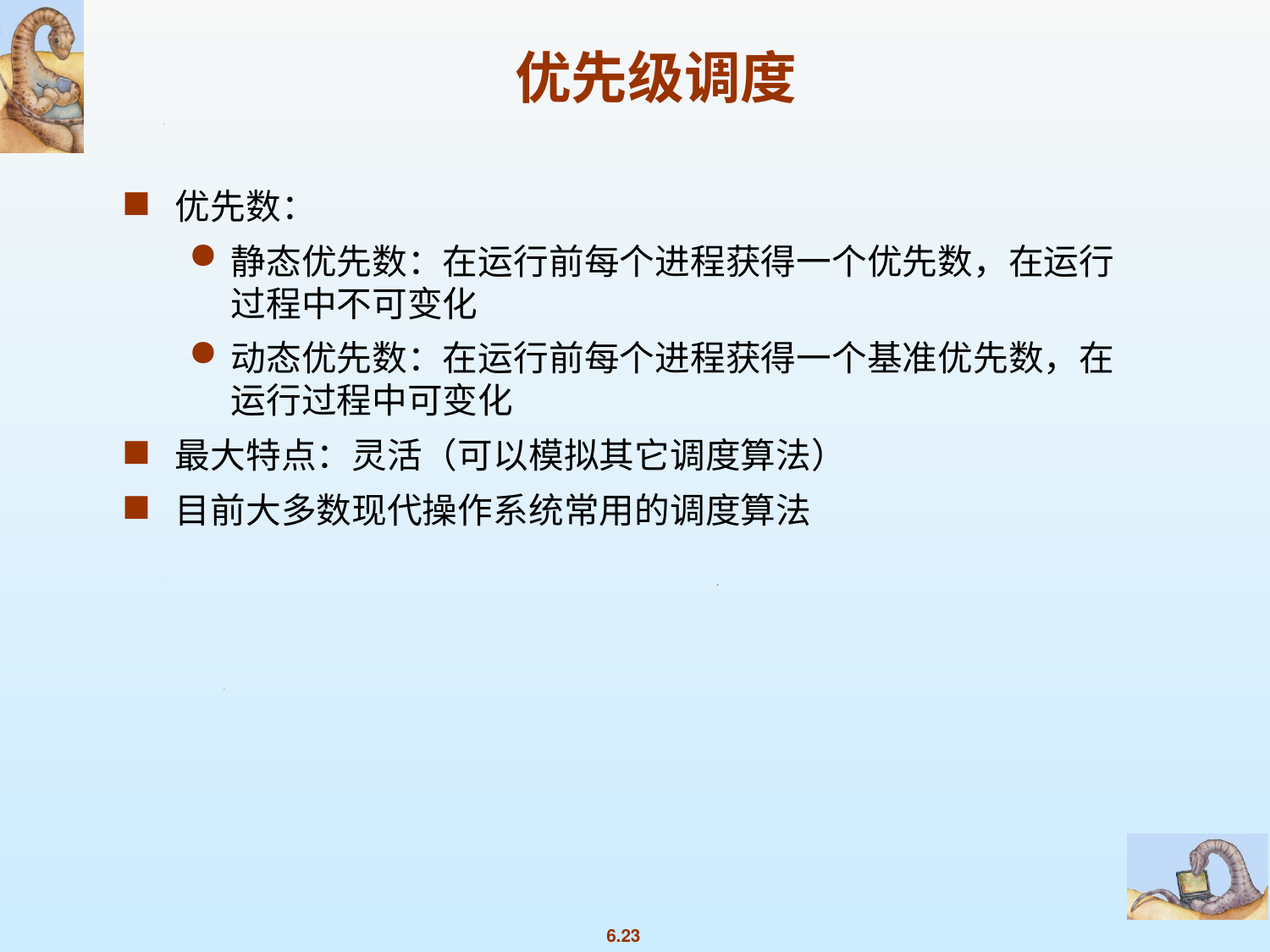

优先级调度
优先数：
静态优先数：在运行前每个进程获得一个优先数，在运行过程中不可变化
动态优先数：在运行前每个进程获得一个基准优先数，在运行过程中可变化
最大特点：灵活（可以模拟其它调度算法）
目前大多数现代操作系统常用的调度算法